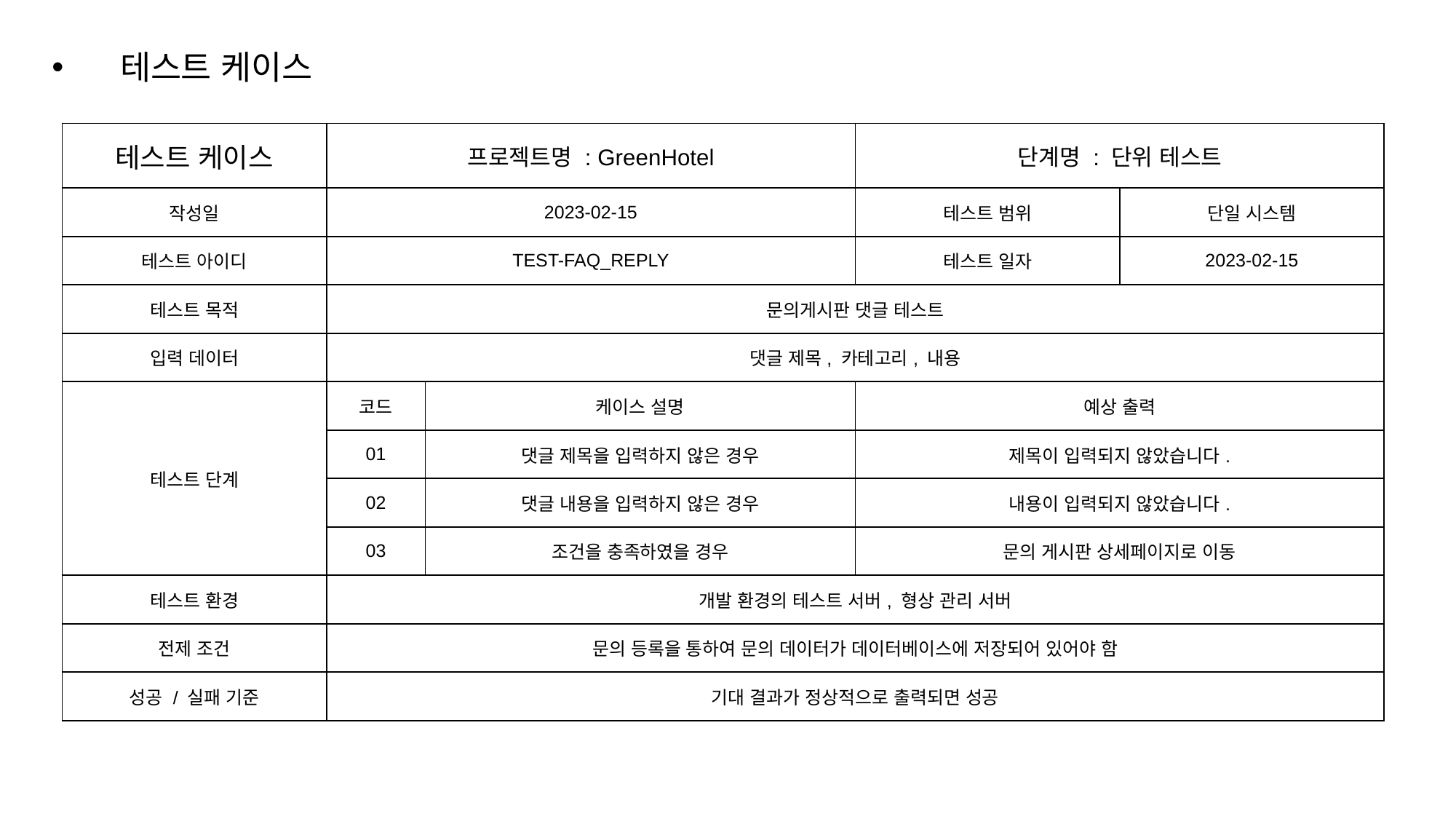

테스트 케이스
| 테스트 케이스 | 프로젝트명 : GreenHotel |  | 단계명 : 단위 테스트 |  |
| --- | --- | --- | --- | --- |
| 작성일 | 2023-02-15 |  | 테스트 범위 | 단일 시스템 |
| 테스트 아이디 | TEST-FAQ\_REPLY |  | 테스트 일자 | 2023-02-15 |
| 테스트 목적 | 문의게시판 댓글 테스트 |  |  |  |
| 입력 데이터 | 댓글 제목, 카테고리, 내용 |  |  |  |
| 테스트 단계 | 코드 | 케이스 설명 | 예상 출력 |  |
|  | 01 | 댓글 제목을 입력하지 않은 경우 | 제목이 입력되지 않았습니다. |  |
|  | 02 | 댓글 내용을 입력하지 않은 경우 | 내용이 입력되지 않았습니다. |  |
|  | 03 | 조건을 충족하였을 경우 | 문의 게시판 상세페이지로 이동 |  |
| 테스트 환경 | 개발 환경의 테스트 서버, 형상 관리 서버 |  |  |  |
| 전제 조건 | 문의 등록을 통하여 문의 데이터가 데이터베이스에 저장되어 있어야 함 |  |  |  |
| 성공 / 실패 기준 | 기대 결과가 정상적으로 출력되면 성공 |  |  |  |